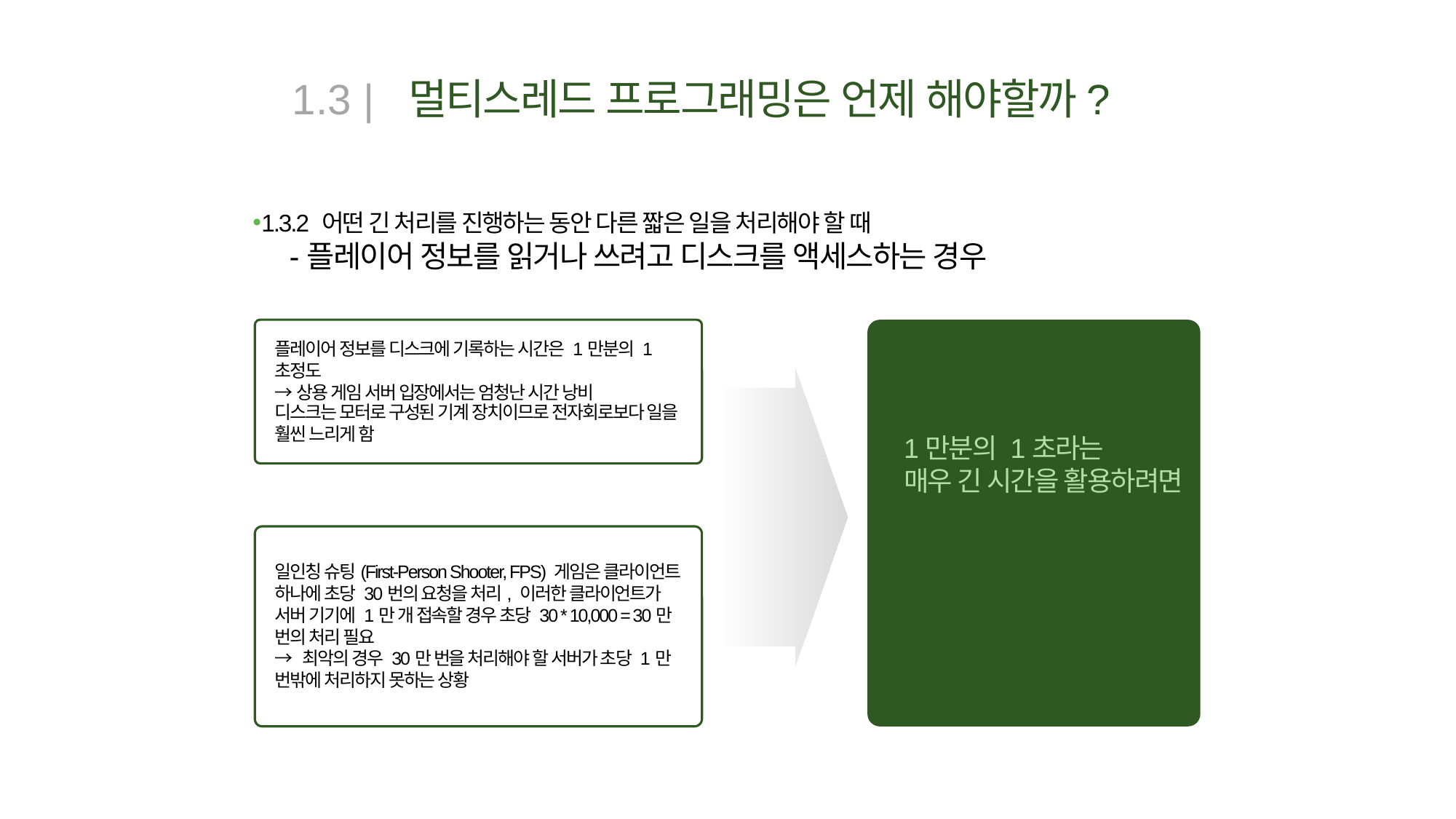

1.3 |  멀티스레드 프로그래밍은 언제 해야할까?
1.3.2 어떤 긴 처리를 진행하는 동안 다른 짧은 일을 처리해야 할 때
-플레이어 정보를 읽거나 쓰려고 디스크를 액세스하는 경우
1만분의 1초라는
매우 긴 시간을 활용하려면
멀티스레딩을 하든지
비동기 프로그래밍을
해야 함

플레이어 정보를 디스크에 기록하는 시간은 1만분의 1초정도
→ 상용 게임 서버 입장에서는 엄청난 시간 낭비

디스크는 모터로 구성된 기계 장치이므로 전자회로보다 일을 훨씬 느리게 함

일인칭 슈팅(First-Person Shooter, FPS) 게임은 클라이언트 하나에 초당 30번의 요청을 처리, 이러한 클라이언트가 서버 기기에 1만 개 접속할 경우 초당 30 * 10,000 = 30만 번의 처리 필요
→ 최악의 경우 30만 번을 처리해야 할 서버가 초당 1만 번밖에 처리하지 못하는 상황